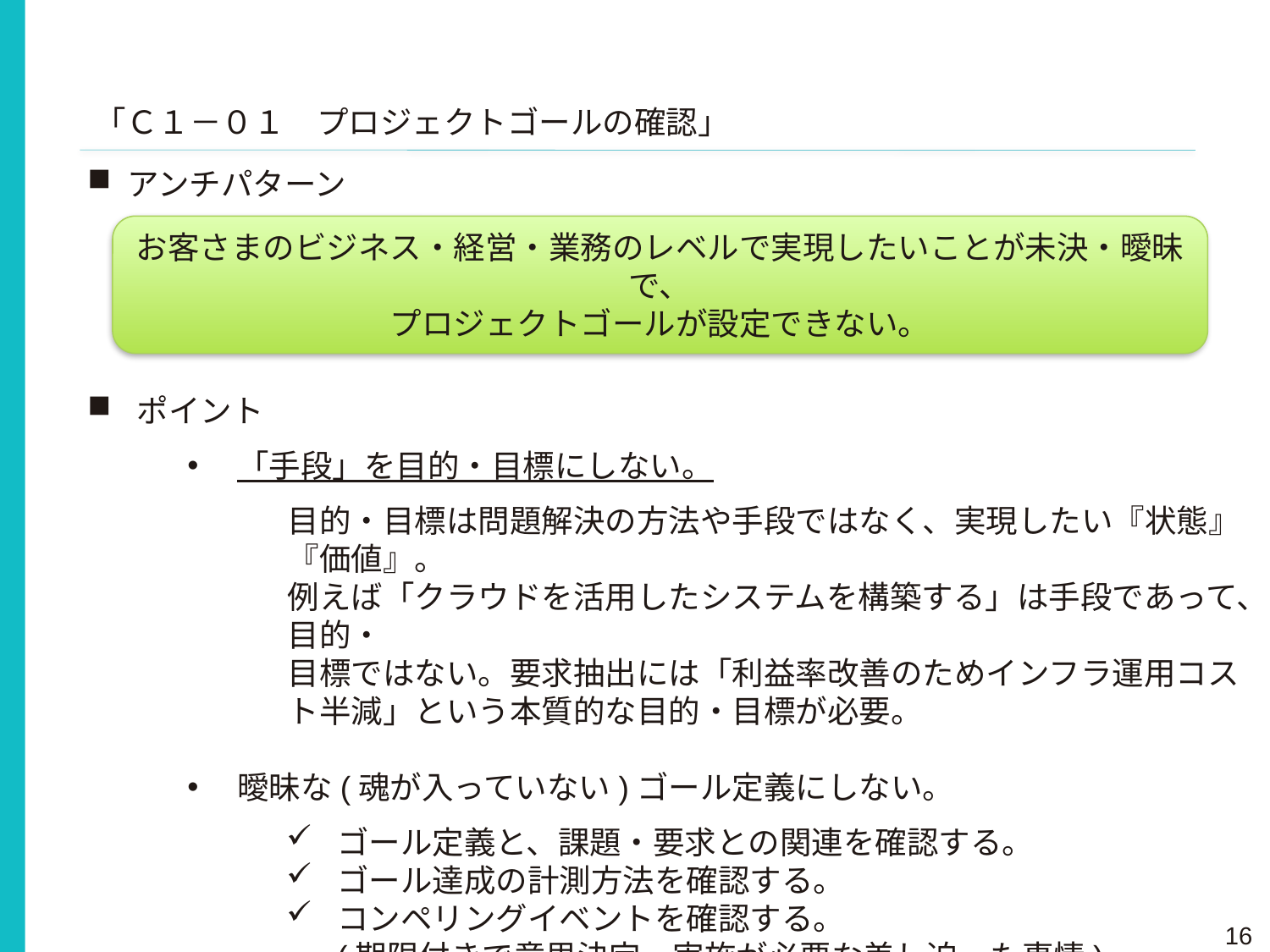

「Ｃ１－０１　プロジェクトゴールの確認」
アンチパターン
お客さまのビジネス・経営・業務のレベルで実現したいことが未決・曖昧で、
プロジェクトゴールが設定できない。
ポイント

「手段」を目的・目標にしない。

目的・目標は問題解決の方法や手段ではなく、実現したい『状態』『価値』。
例えば「クラウドを活用したシステムを構築する」は手段であって、目的・
目標ではない。要求抽出には「利益率改善のためインフラ運用コスト半減」という本質的な目的・目標が必要。

曖昧な(魂が入っていない)ゴール定義にしない。
ゴール定義と、課題・要求との関連を確認する。
ゴール達成の計測方法を確認する。
コンペリングイベントを確認する。
(期限付きで意思決定、実施が必要な差し迫った事情)

16